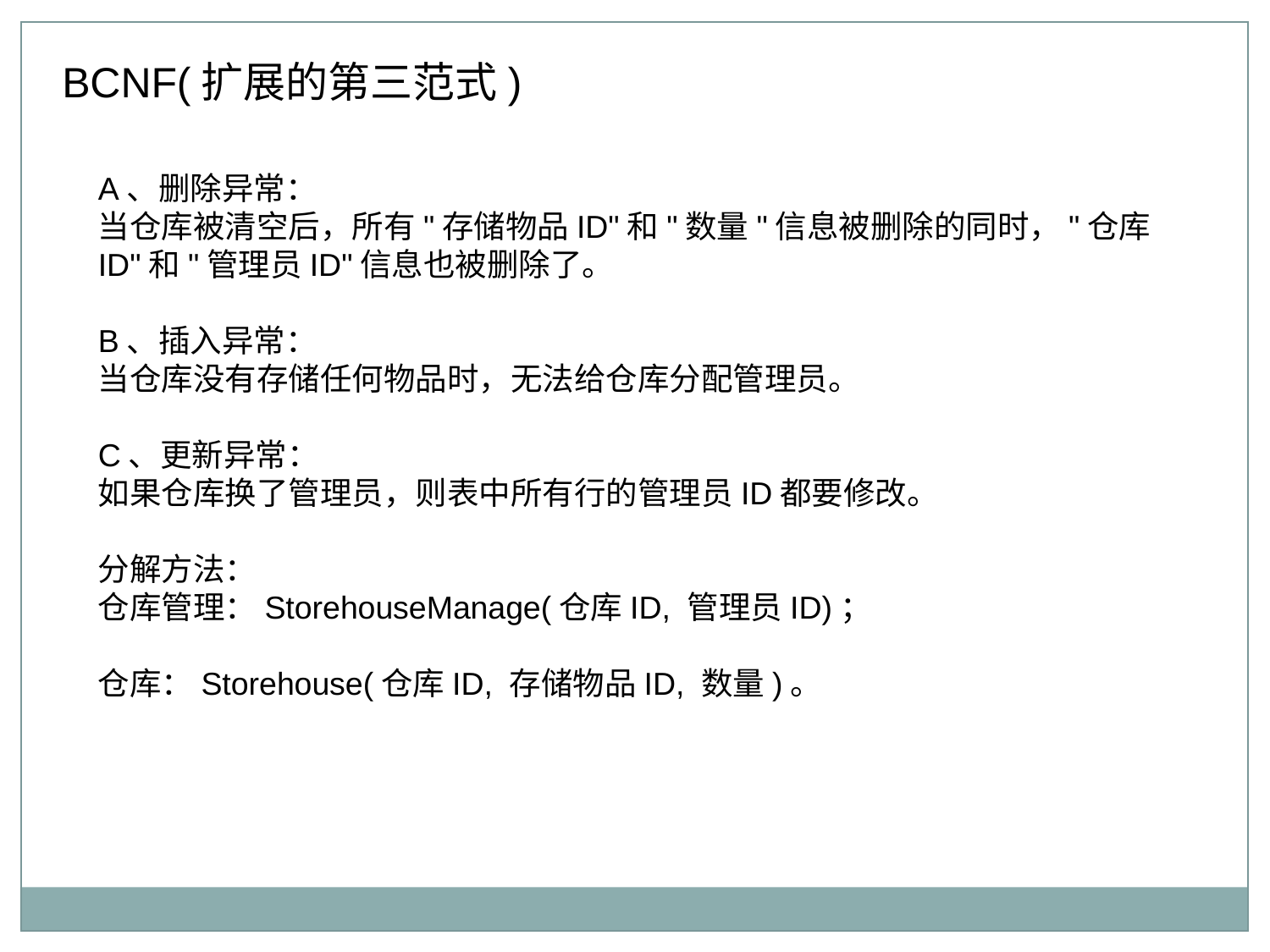

BCNF(扩展的第三范式)
A、删除异常：
当仓库被清空后，所有"存储物品ID"和"数量"信息被删除的同时，"仓库ID"和"管理员ID"信息也被删除了。

B、插入异常：
当仓库没有存储任何物品时，无法给仓库分配管理员。

C、更新异常：
如果仓库换了管理员，则表中所有行的管理员ID都要修改。

分解方法：
仓库管理：StorehouseManage(仓库ID, 管理员ID)；

仓库：Storehouse(仓库ID, 存储物品ID, 数量)。